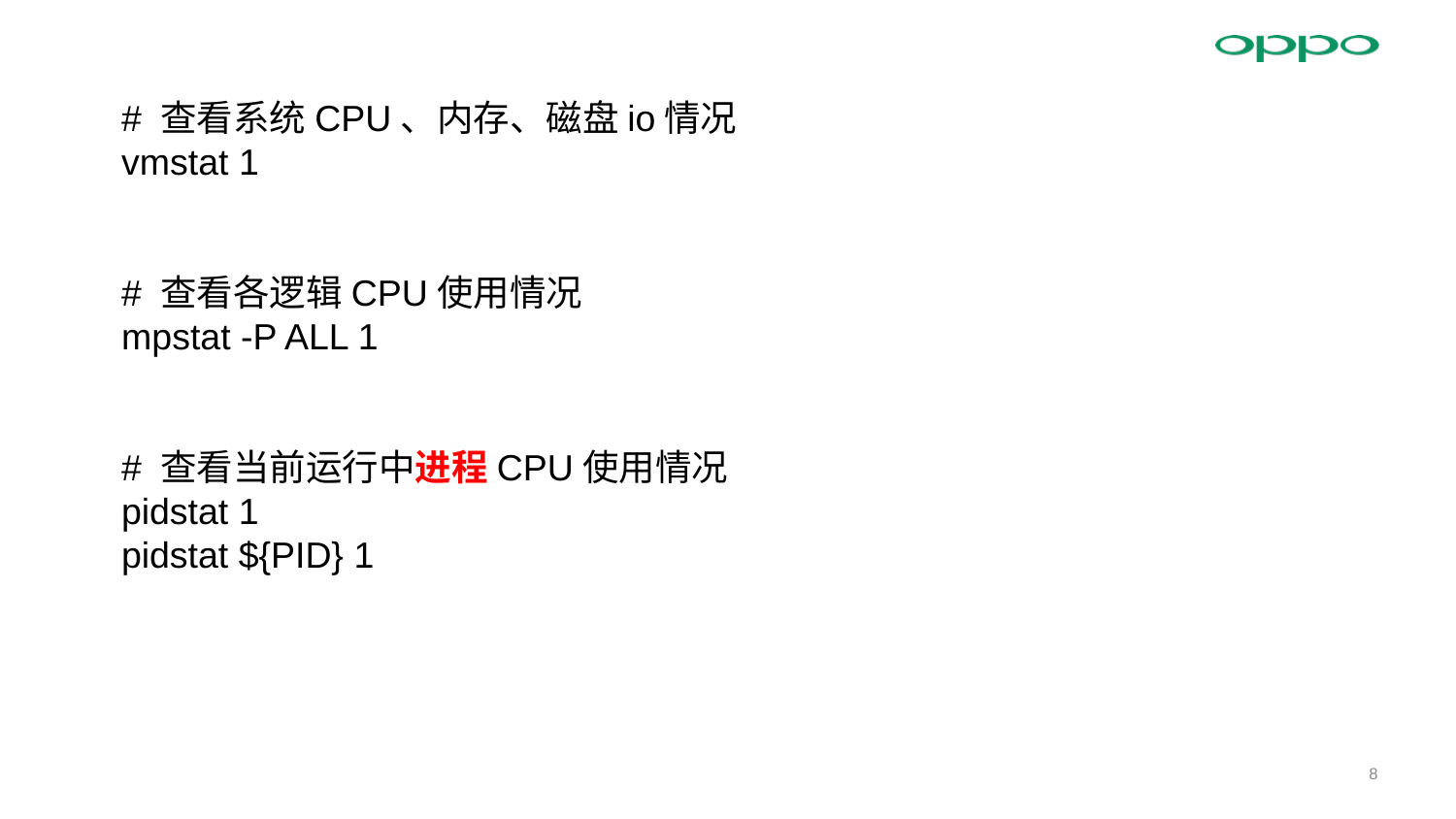

# 查看系统CPU、内存、磁盘io情况
vmstat 1

# 查看各逻辑CPU使用情况
mpstat -P ALL 1

# 查看当前运行中进程CPU使用情况
pidstat 1
pidstat ${PID} 1